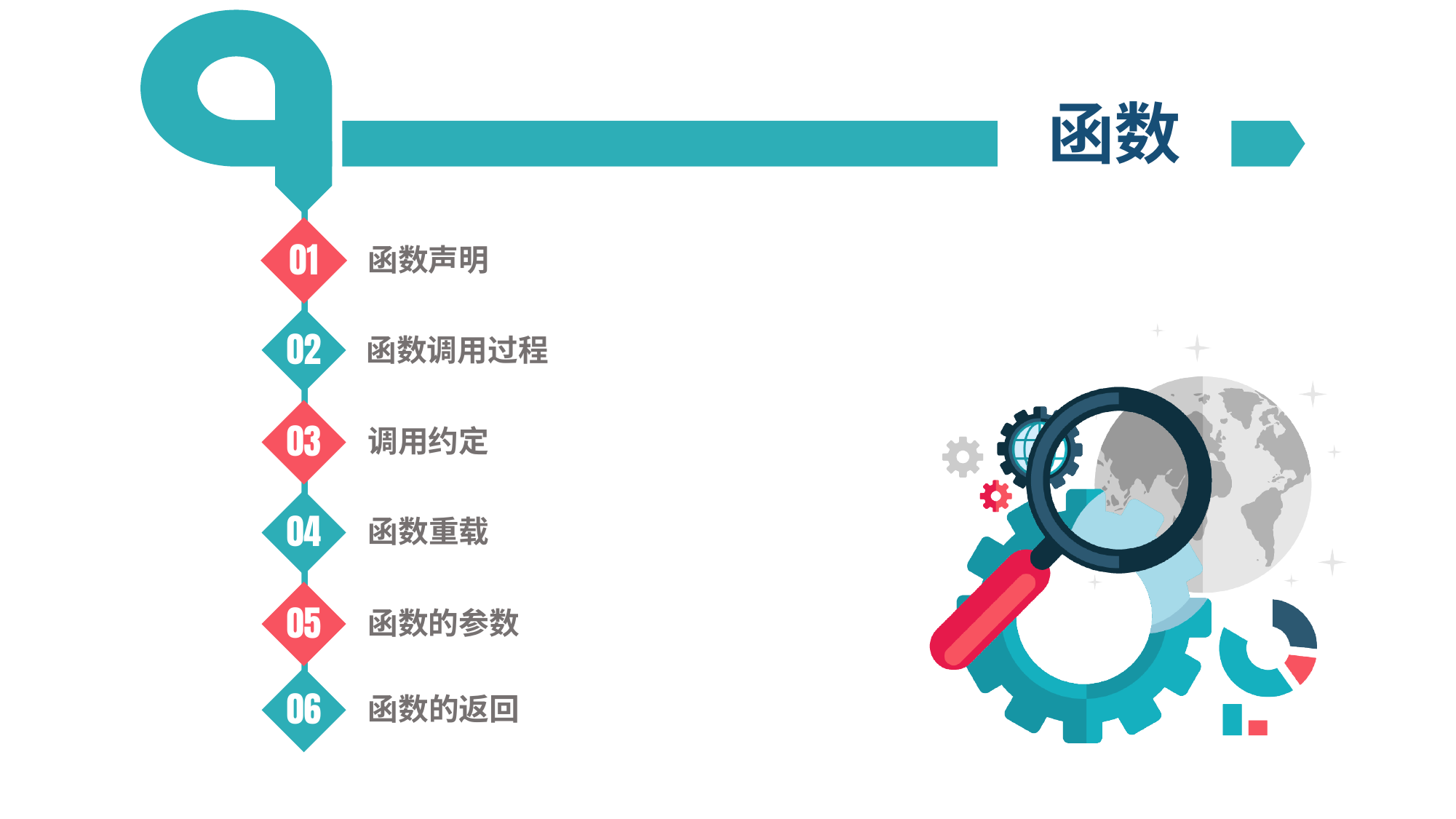

# 函数

01
函数声明
02
函数调用过程
03
调用约定
04
函数重载
05
函数的参数
06
函数的返回